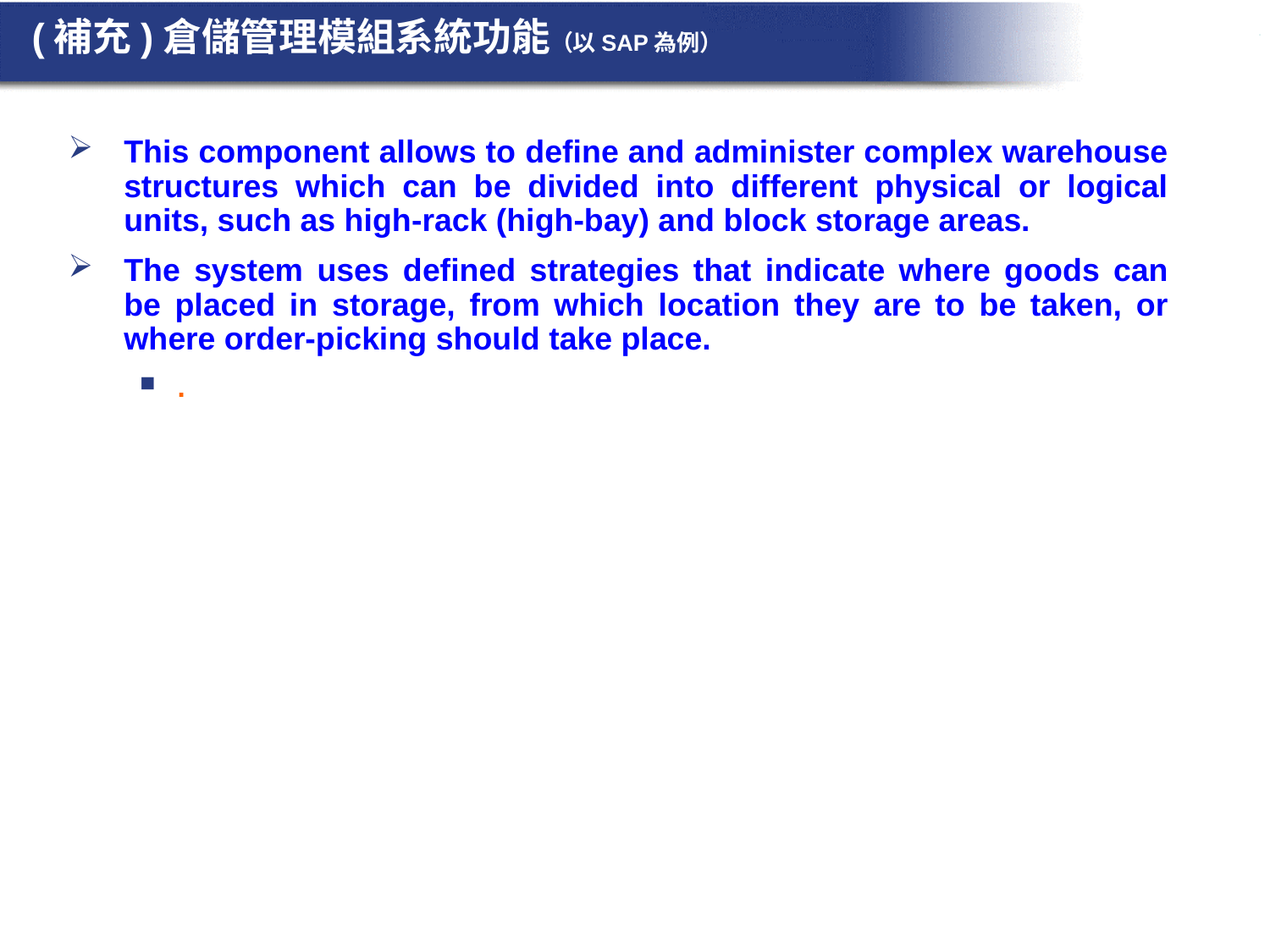

# (補充)倉儲管理模組系統功能（以SAP為例）
This component allows to define and administer complex warehouse structures which can be divided into different physical or logical units, such as high-rack (high-bay) and block storage areas.
The system uses defined strategies that indicate where goods can be placed in storage, from which location they are to be taken, or where order-picking should take place.
.